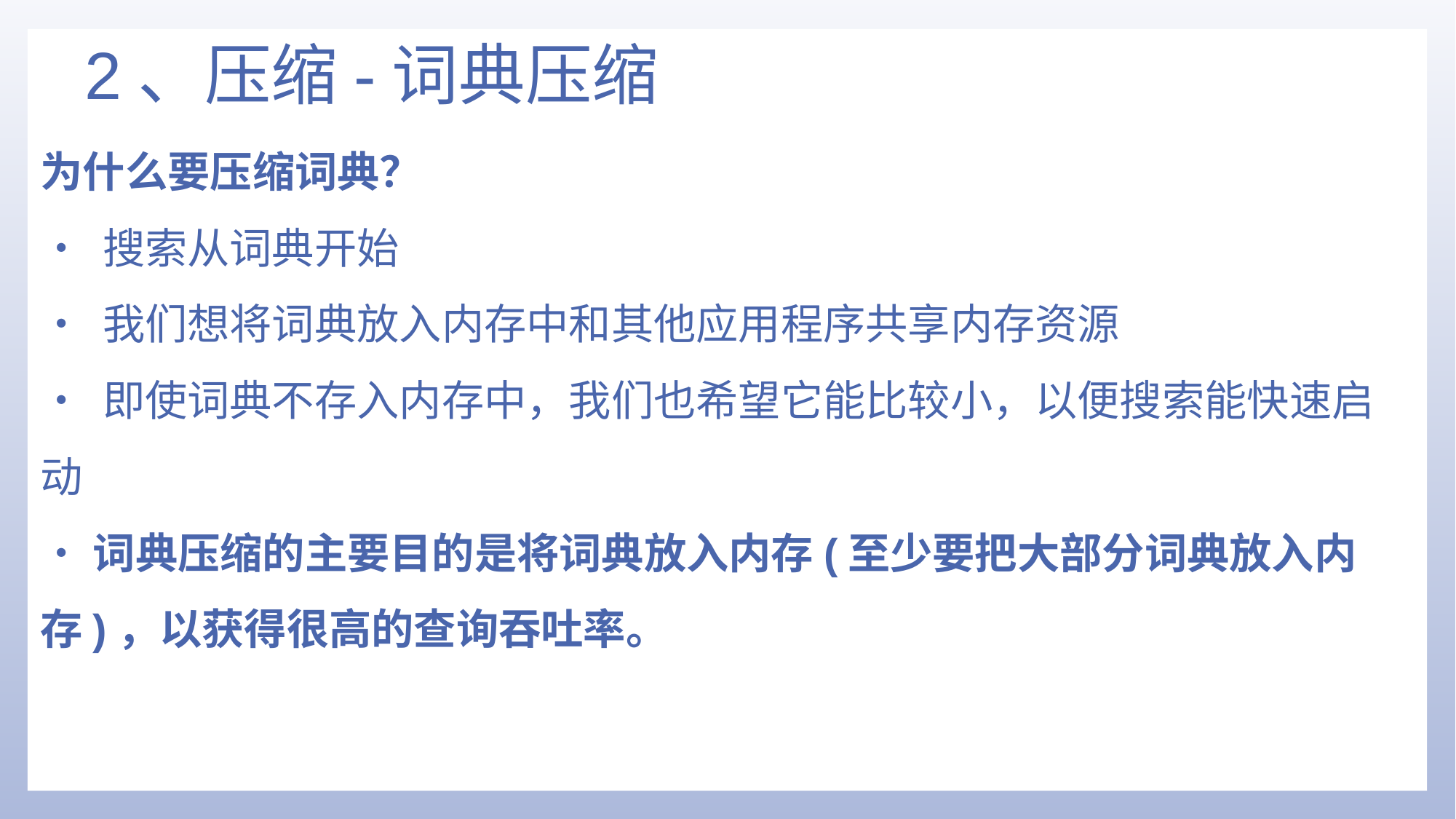

# 2、压缩-词典压缩
为什么要压缩词典？
• 搜索从词典开始
• 我们想将词典放入内存中和其他应用程序共享内存资源
• 即使词典不存入内存中，我们也希望它能比较小，以便搜索能快速启动
•词典压缩的主要目的是将词典放入内存(至少要把大部分词典放入内存)，以获得很高的查询吞吐率。